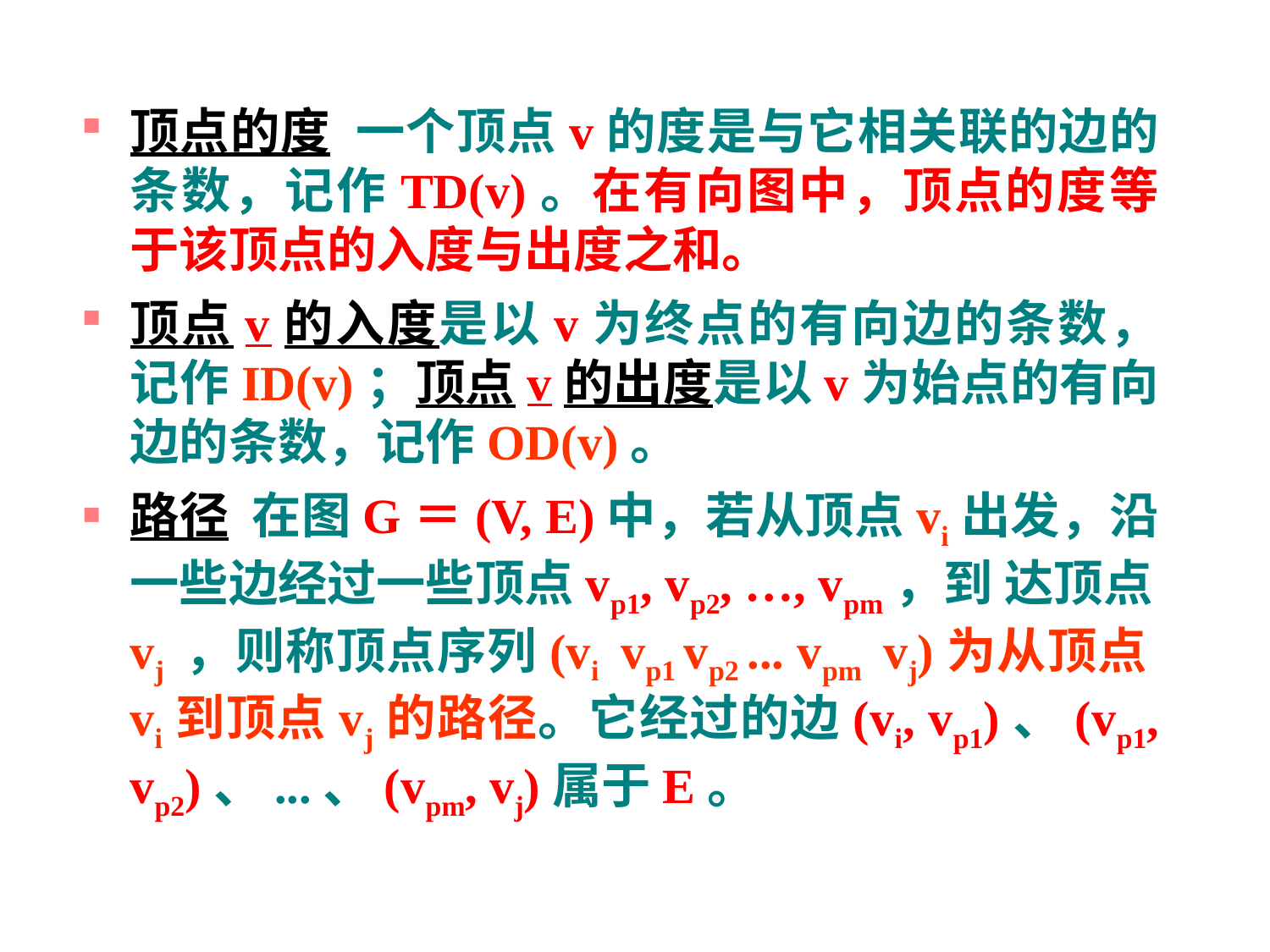

顶点的度  一个顶点v的度是与它相关联的边的条数，记作TD(v)。在有向图中，顶点的度等于该顶点的入度与出度之和。
顶点v的入度是以v为终点的有向边的条数，记作ID(v)；顶点v的出度是以v为始点的有向边的条数，记作OD(v)。
路径  在图G＝(V, E)中，若从顶点vi出发，沿一些边经过一些顶点vp1, vp2, …, vpm，到 达顶点vj ，则称顶点序列(vi  vp1 vp2 ... vpm  vj)为从顶点vi到顶点vj的路径。它经过的边(vi, vp1)、(vp1, vp2)、...、(vpm, vj)属于E。
7